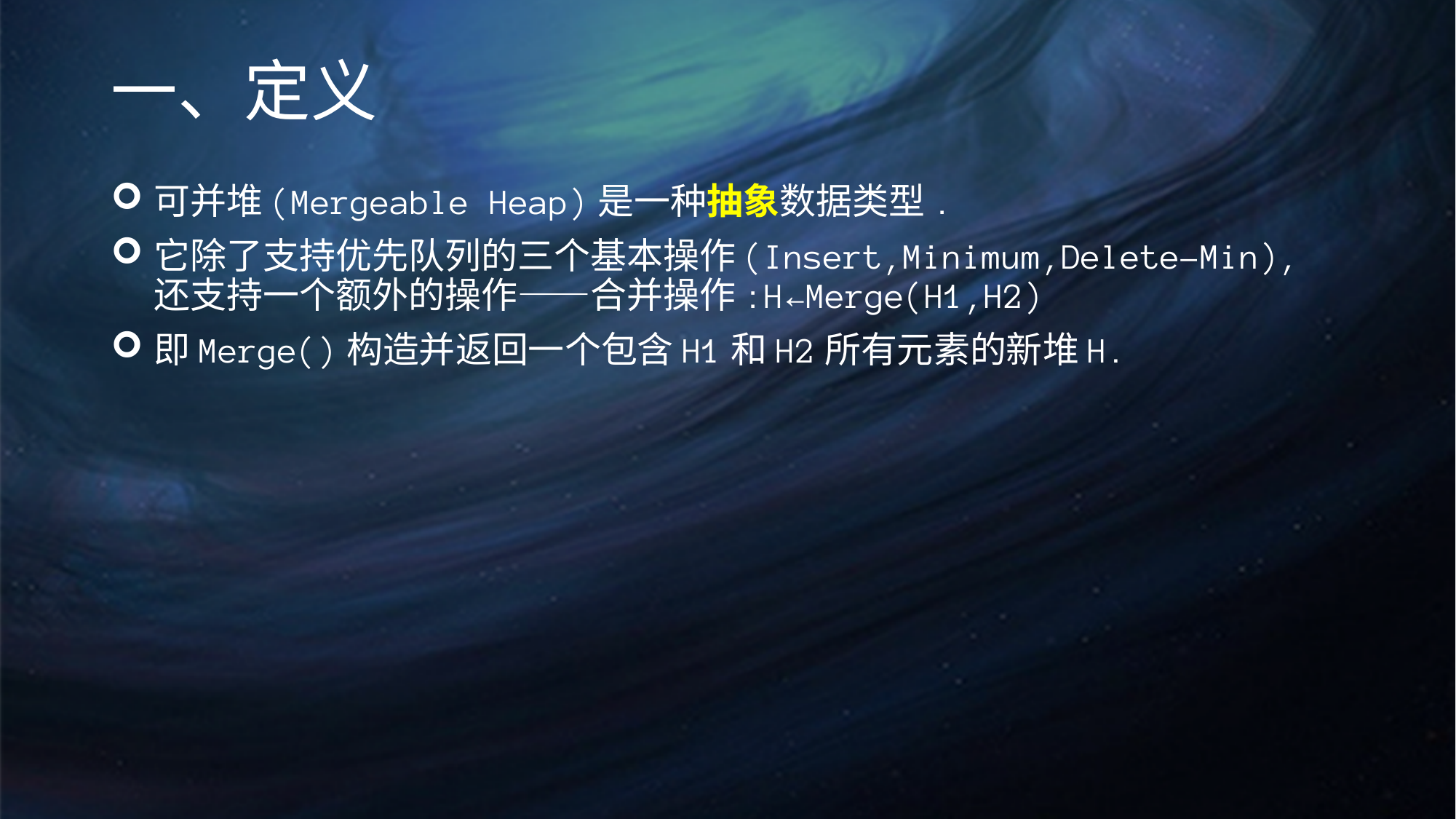

# 一、定义
可并堆(Mergeable Heap)是一种抽象数据类型.
它除了支持优先队列的三个基本操作(Insert,Minimum,Delete-Min),还支持一个额外的操作——合并操作:H←Merge(H1,H2)
即Merge()构造并返回一个包含H1和H2所有元素的新堆H.